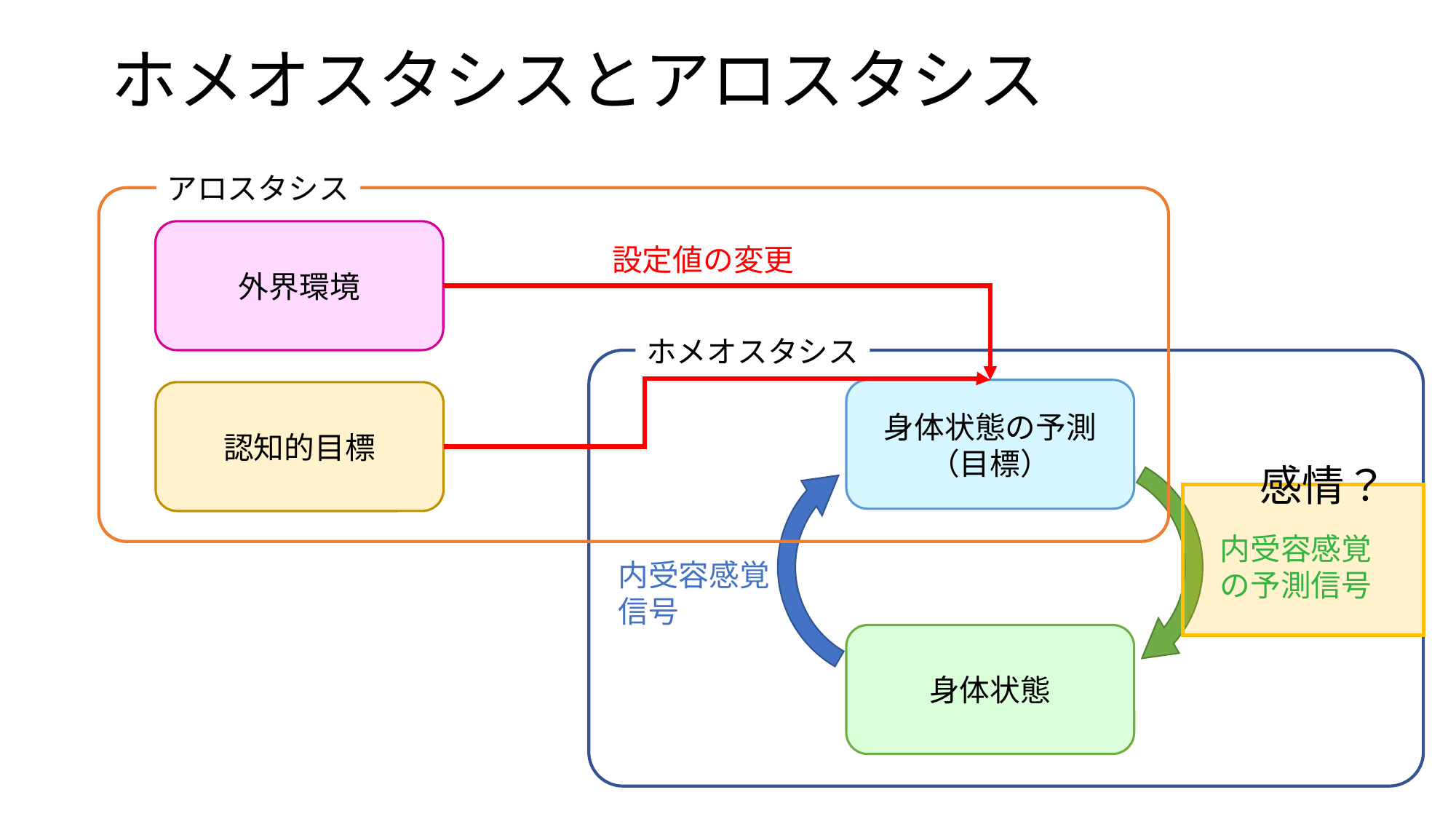

# ホメオスタシスとアロスタシス
アロスタシス

外界環境
設定値の変更
ホメオスタシス

身体状態の予測
（目標）
認知的目標

感情？

内受容感覚
の予測信号
内受容感覚
信号
身体状態